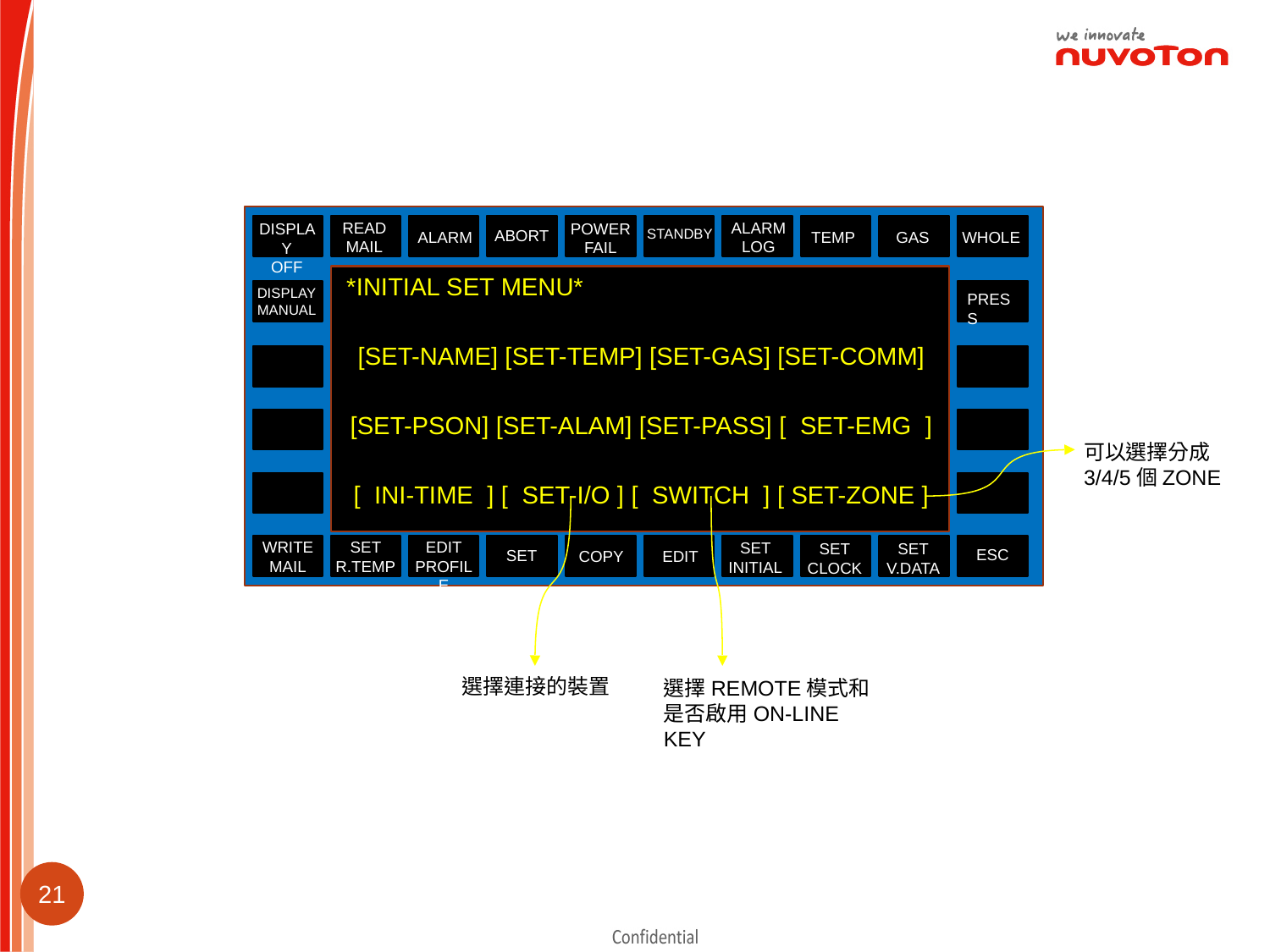

READ
MAIL
ALARM
LOG
POWER
FAIL
DISPLAY
OFF

STANDBY
ABORT
ALARM
TEMP
GAS
WHOLE
*INITIAL SET MENU*
[SET-NAME] [SET-TEMP] [SET-GAS] [SET-COMM]
[SET-PSON] [SET-ALAM] [SET-PASS] [  SET-EMG  ]
[  INI-TIME  ] [  SET-I/O ] [  SWITCH  ] [ SET-ZONE ]

DISPLAY
MANUAL

PRESS

可以選擇分成3/4/5個ZONE

WRITE
MAIL
SET
R.TEMP
EDIT
PROFILE
SET
INITIAL
SET
CLOCK
SET
V.DATA

ESC
SET
COPY
EDIT
選擇連接的裝置
選擇REMOTE模式和是否啟用ON-LINE KEY

21